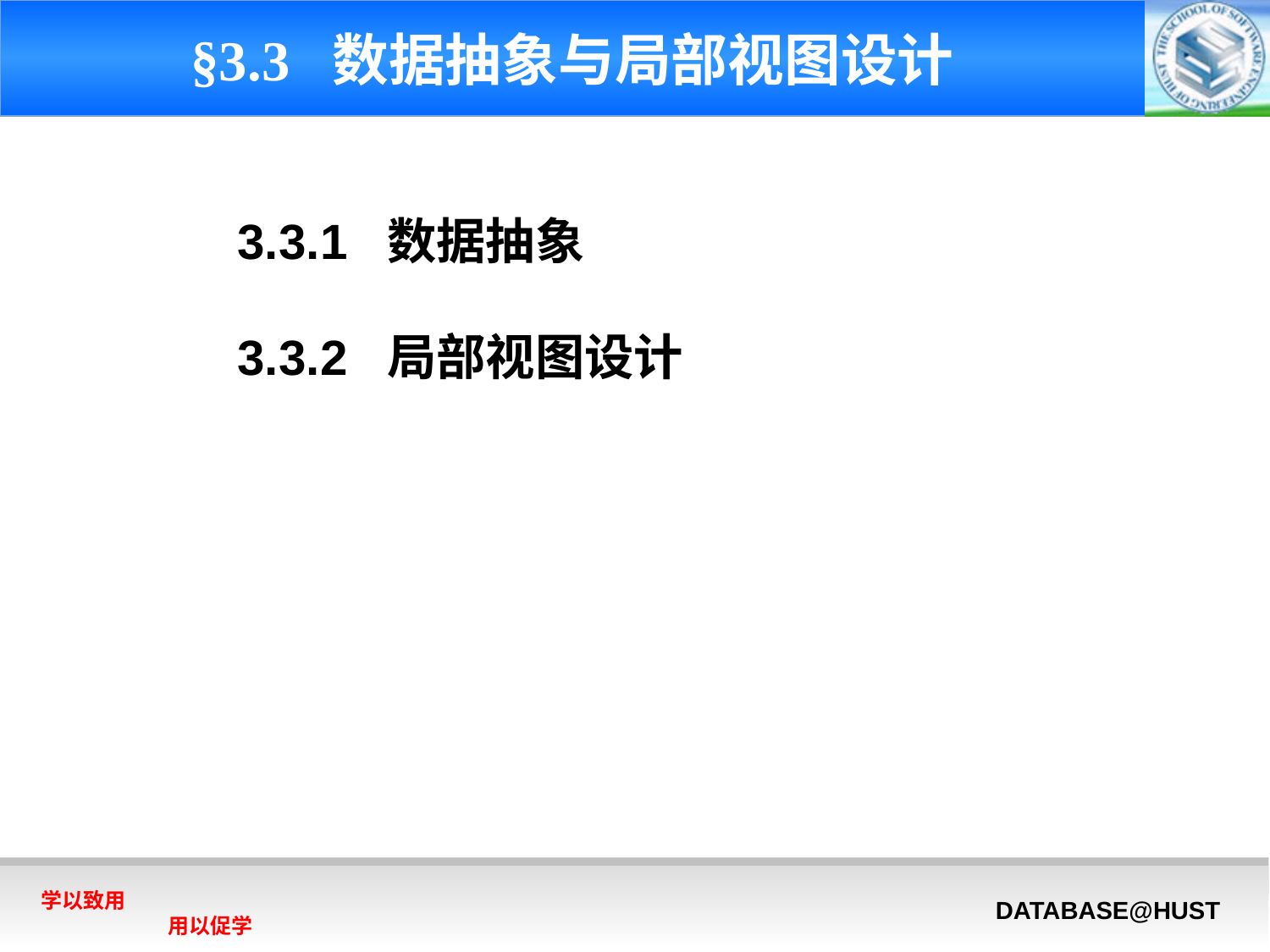

# §3.3  数据抽象与局部视图设计
3.3.1  数据抽象
3.3.2  局部视图设计